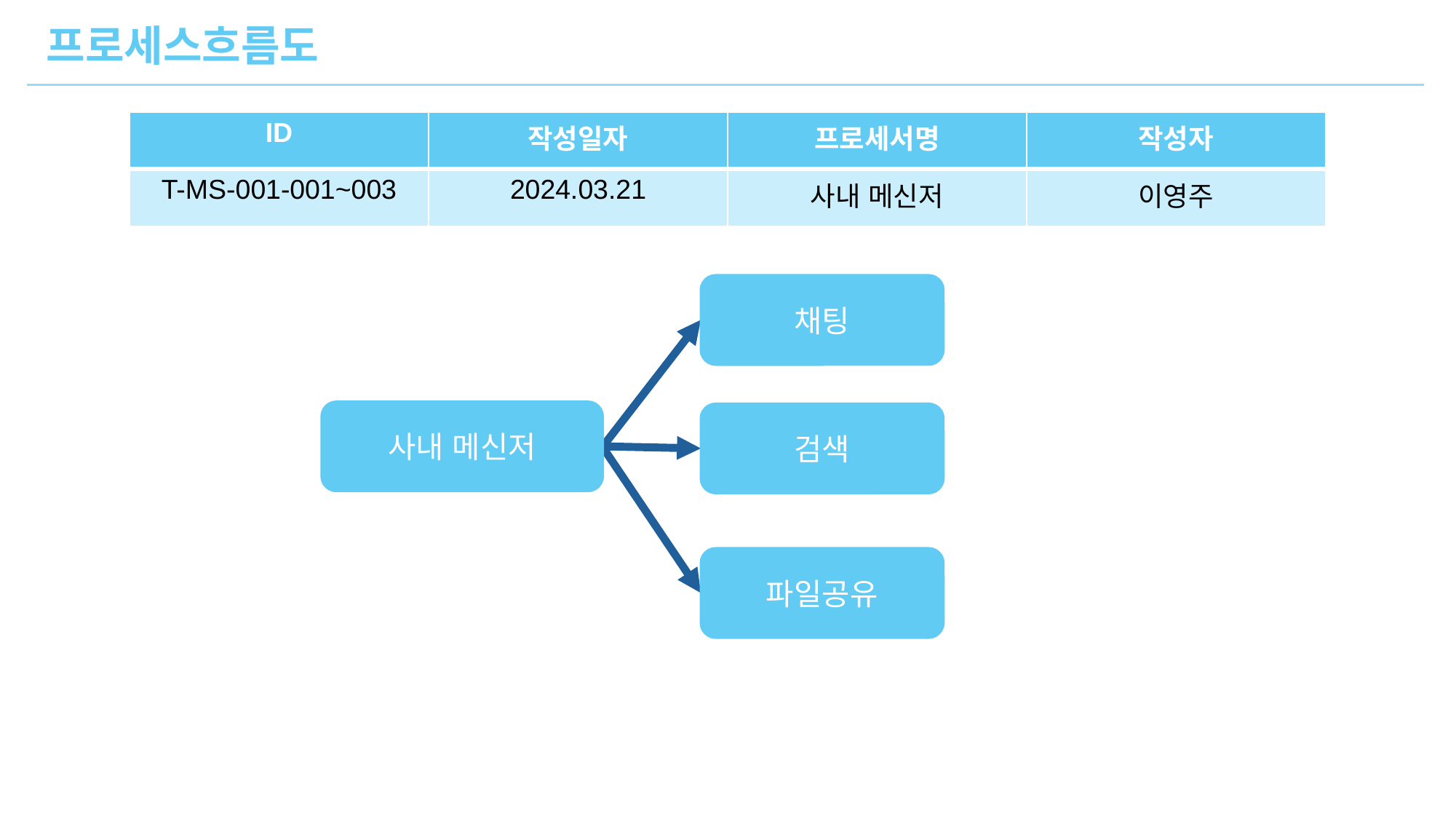

프로세스흐름도
| ID | 작성일자 | 프로세서명 | 작성자 |
| --- | --- | --- | --- |
| T-MS-001-001~003 | 2024.03.21 | 사내 메신저 | 이영주 |
채팅
사내 메신저
검색
파일공유